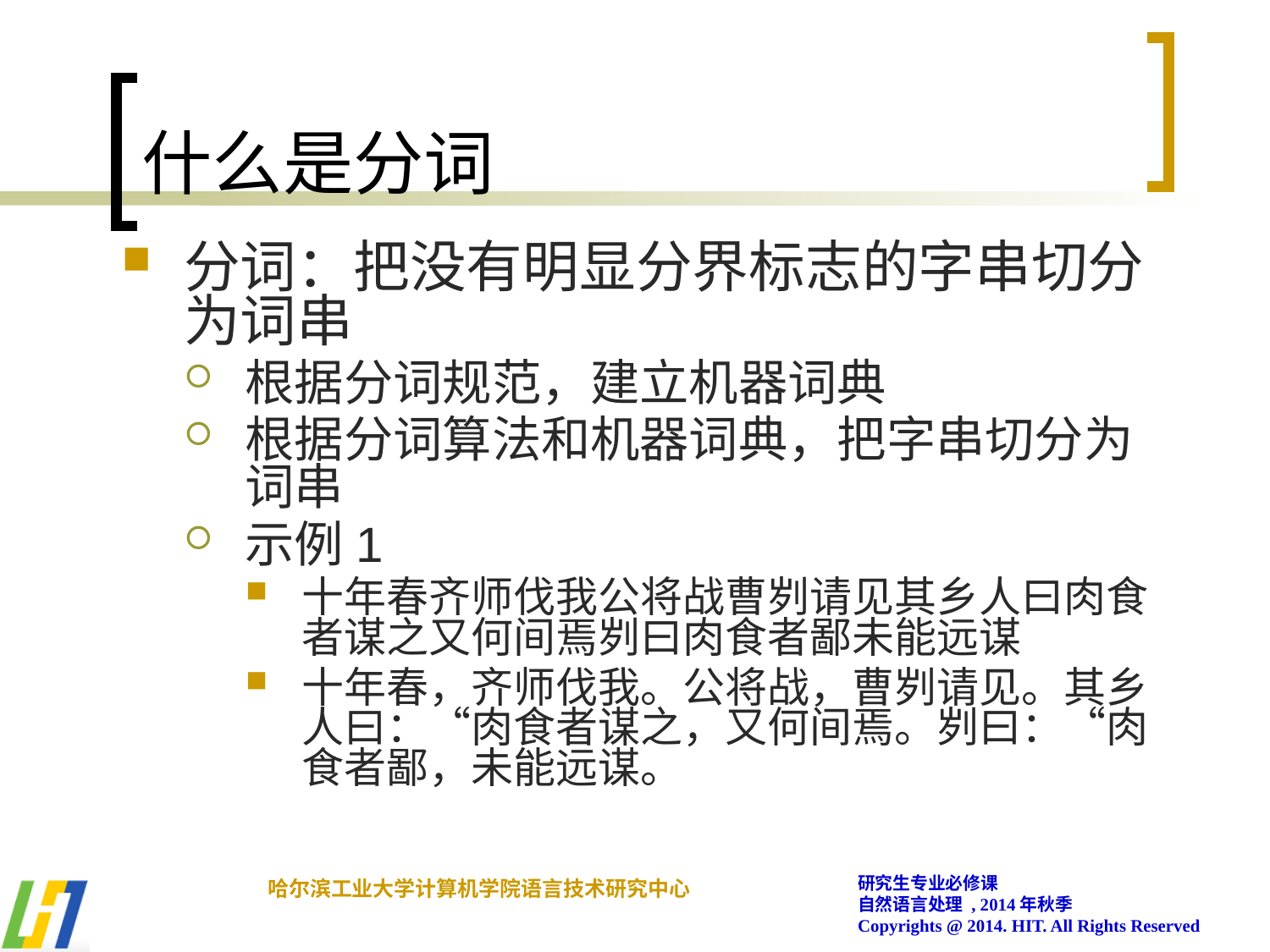

# 什么是分词
分词：把没有明显分界标志的字串切分为词串
根据分词规范，建立机器词典
根据分词算法和机器词典，把字串切分为词串
示例1
十年春齐师伐我公将战曹刿请见其乡人曰肉食者谋之又何间焉刿曰肉食者鄙未能远谋
十年春，齐师伐我。公将战，曹刿请见。其乡人曰：“肉食者谋之，又何间焉。刿曰：“肉食者鄙，未能远谋。

研究生专业必修课
自然语言处理 , 2014年秋季
Copyrights @ 2014. HIT. All Rights Reserved
哈尔滨工业大学计算机学院语言技术研究中心